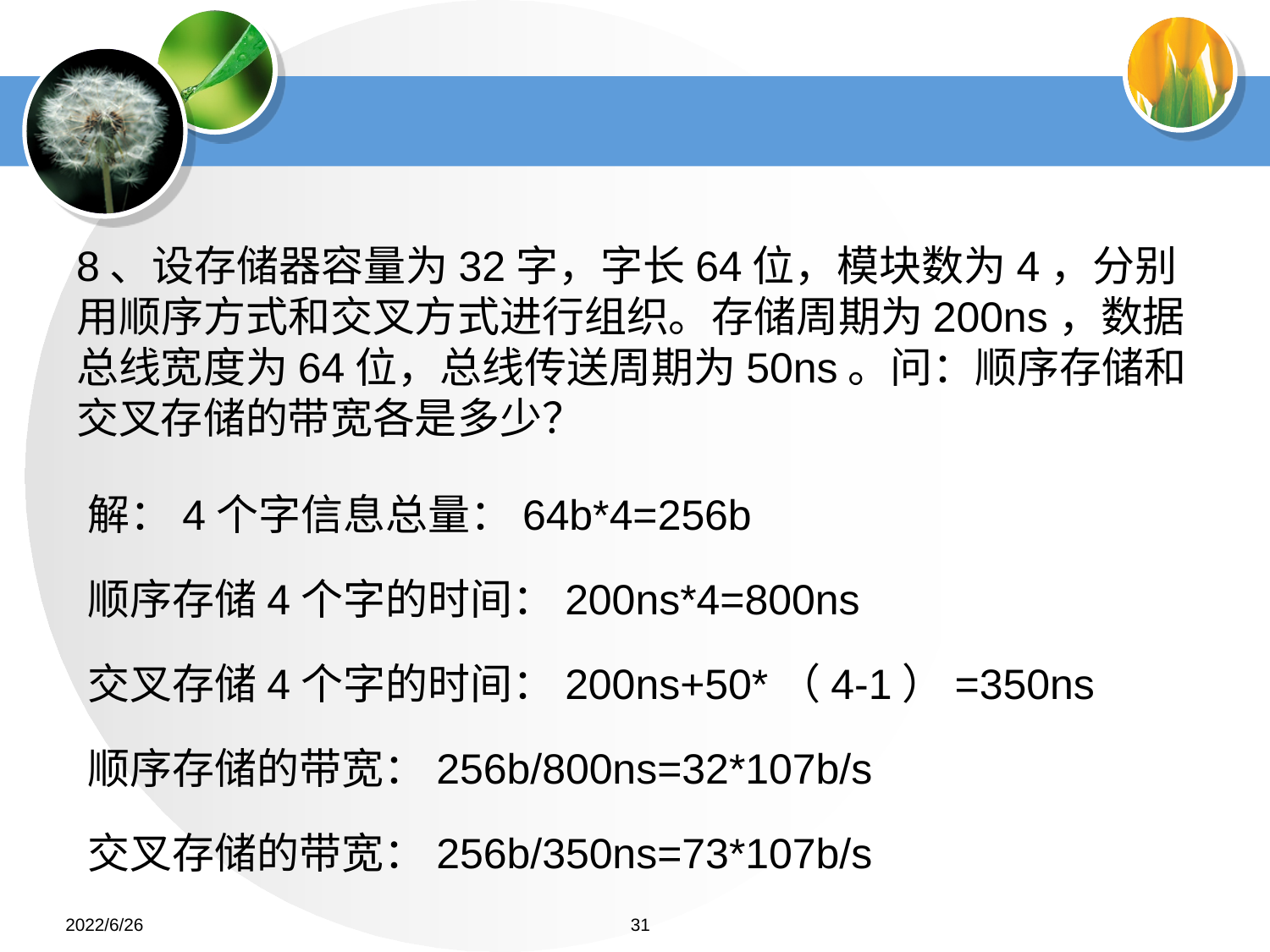

#
8、设存储器容量为32字，字长64位，模块数为4，分别用顺序方式和交叉方式进行组织。存储周期为200ns，数据总线宽度为64位，总线传送周期为50ns。问：顺序存储和交叉存储的带宽各是多少？
解：4个字信息总量：64b*4=256b
顺序存储4个字的时间：200ns*4=800ns
交叉存储4个字的时间：200ns+50*（4-1）=350ns
顺序存储的带宽：256b/800ns=32*107b/s
交叉存储的带宽：256b/350ns=73*107b/s
2022/6/26
31